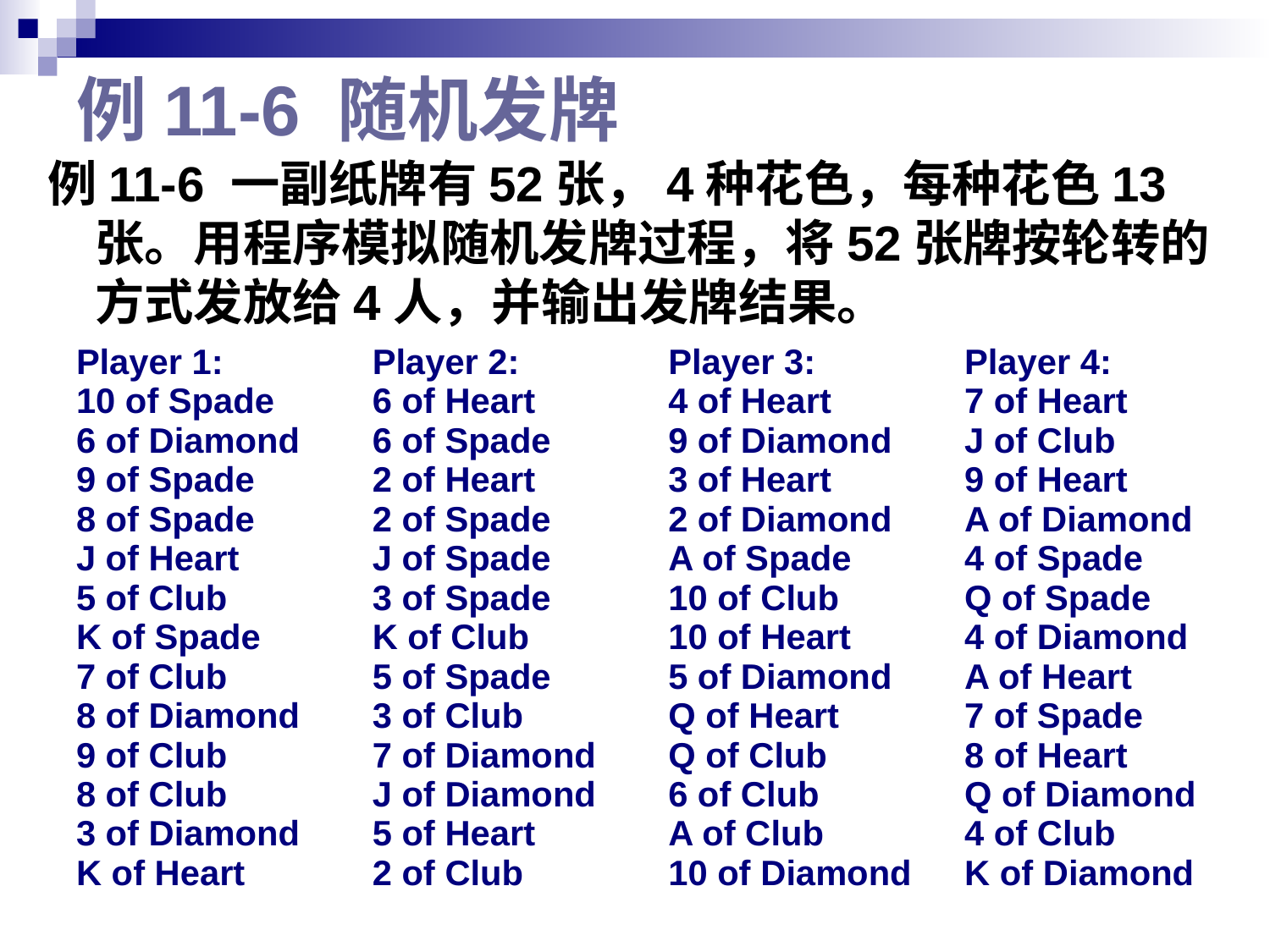

# 例11-6 随机发牌
例11-6 一副纸牌有52张，4种花色，每种花色13张。用程序模拟随机发牌过程，将52张牌按轮转的方式发放给4人，并输出发牌结果。

| Player 1: 10 of Spade 6 of Diamond 9 of Spade 8 of Spade J of Heart 5 of Club K of Spade 7 of Club 8 of Diamond 9 of Club 8 of Club 3 of Diamond K of Heart | Player 2: 6 of Heart 6 of Spade 2 of Heart 2 of Spade J of Spade 3 of Spade K of Club 5 of Spade 3 of Club 7 of Diamond J of Diamond 5 of Heart 2 of Club | Player 3: 4 of Heart 9 of Diamond 3 of Heart 2 of Diamond A of Spade 10 of Club 10 of Heart 5 of Diamond Q of Heart Q of Club 6 of Club A of Club 10 of Diamond | Player 4: 7 of Heart J of Club 9 of Heart A of Diamond 4 of Spade Q of Spade 4 of Diamond A of Heart 7 of Spade 8 of Heart Q of Diamond 4 of Club K of Diamond |
| --- | --- | --- | --- |